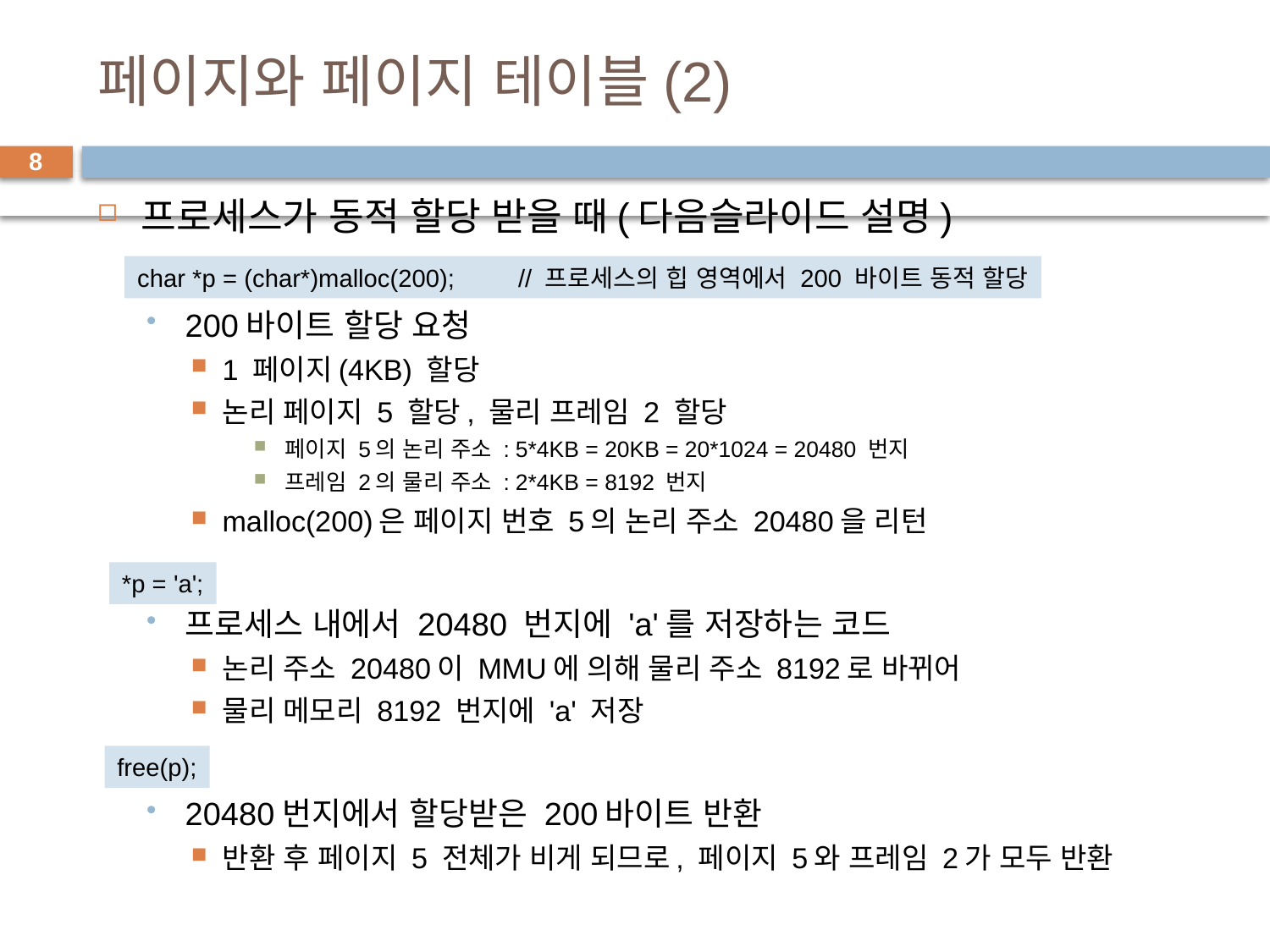

# 페이지와 페이지 테이블(2)
8
프로세스가 동적 할당 받을 때(다음슬라이드 설명)

200바이트 할당 요청
1 페이지(4KB) 할당
논리 페이지 5 할당, 물리 프레임 2 할당
페이지 5의 논리 주소 : 5*4KB = 20KB = 20*1024 = 20480 번지
프레임 2의 물리 주소 : 2*4KB = 8192 번지
malloc(200)은 페이지 번호 5의 논리 주소 20480을 리턴

프로세스 내에서 20480 번지에 'a'를 저장하는 코드
논리 주소 20480이 MMU에 의해 물리 주소 8192로 바뀌어
물리 메모리 8192 번지에 'a' 저장

20480번지에서 할당받은 200바이트 반환
반환 후 페이지 5 전체가 비게 되므로, 페이지 5와 프레임 2가 모두 반환

char *p = (char*)malloc(200); 	// 프로세스의 힙 영역에서 200 바이트 동적 할당
*p = 'a';
free(p);